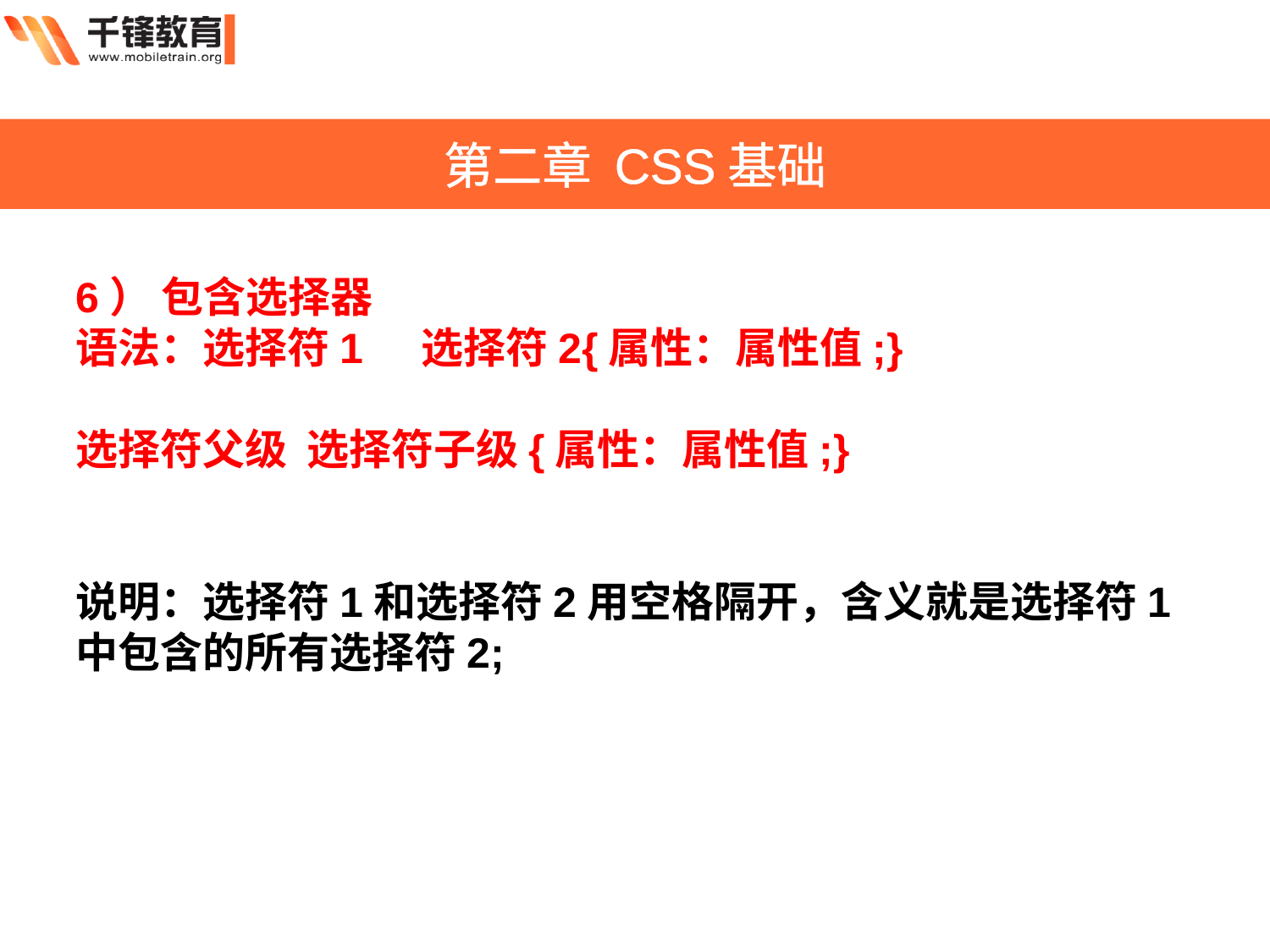

第二章 CSS基础
6） 包含选择器
语法：选择符1    选择符2{属性：属性值;}

选择符父级  选择符子级{属性：属性值;}

说明：选择符1和选择符2用空格隔开，含义就是选择符1中包含的所有选择符2;